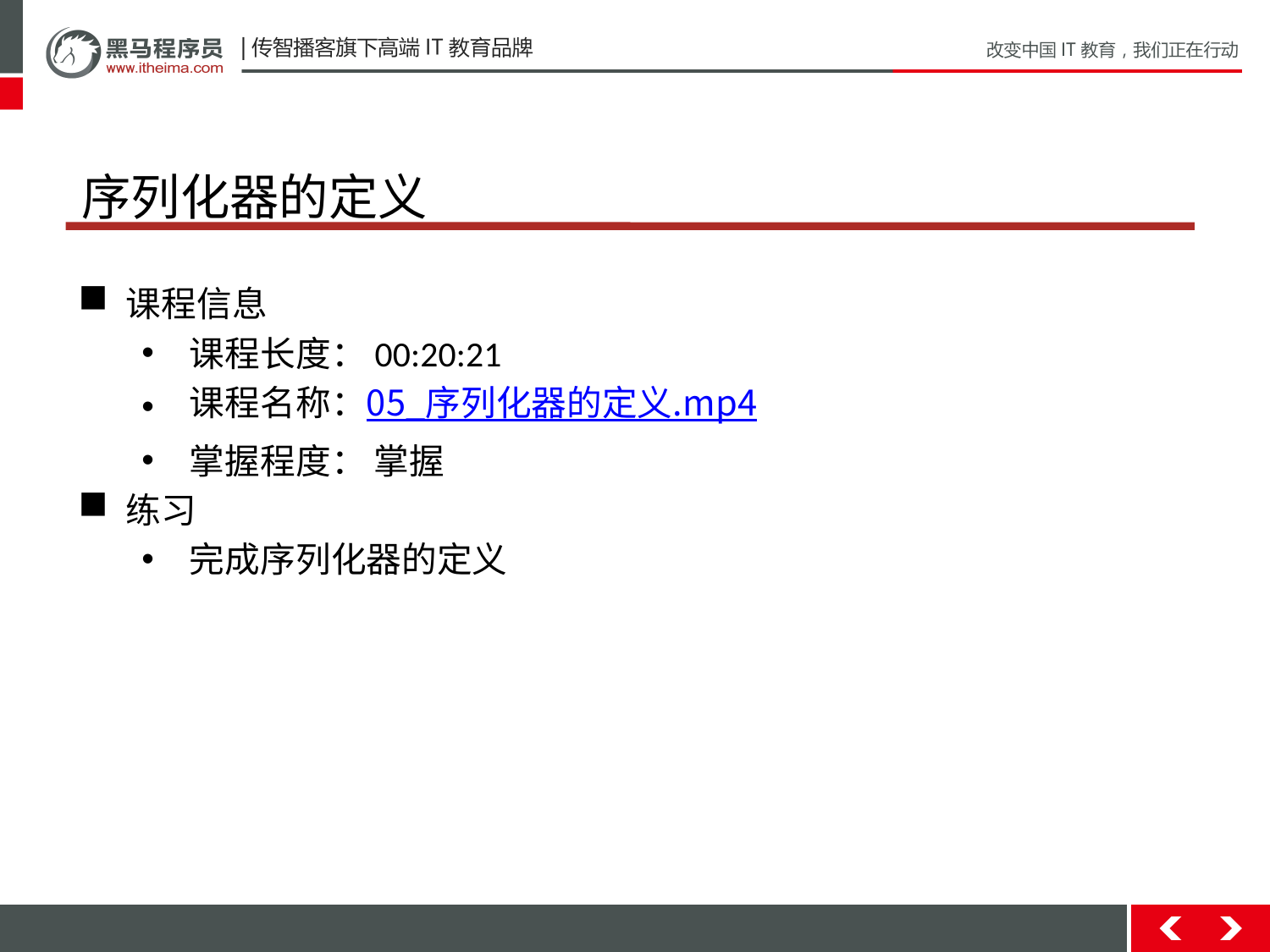

# 序列化器的定义

课程信息
课程长度：00:20:21
课程名称：05_序列化器的定义.mp4
掌握程度： 掌握
练习
完成序列化器的定义